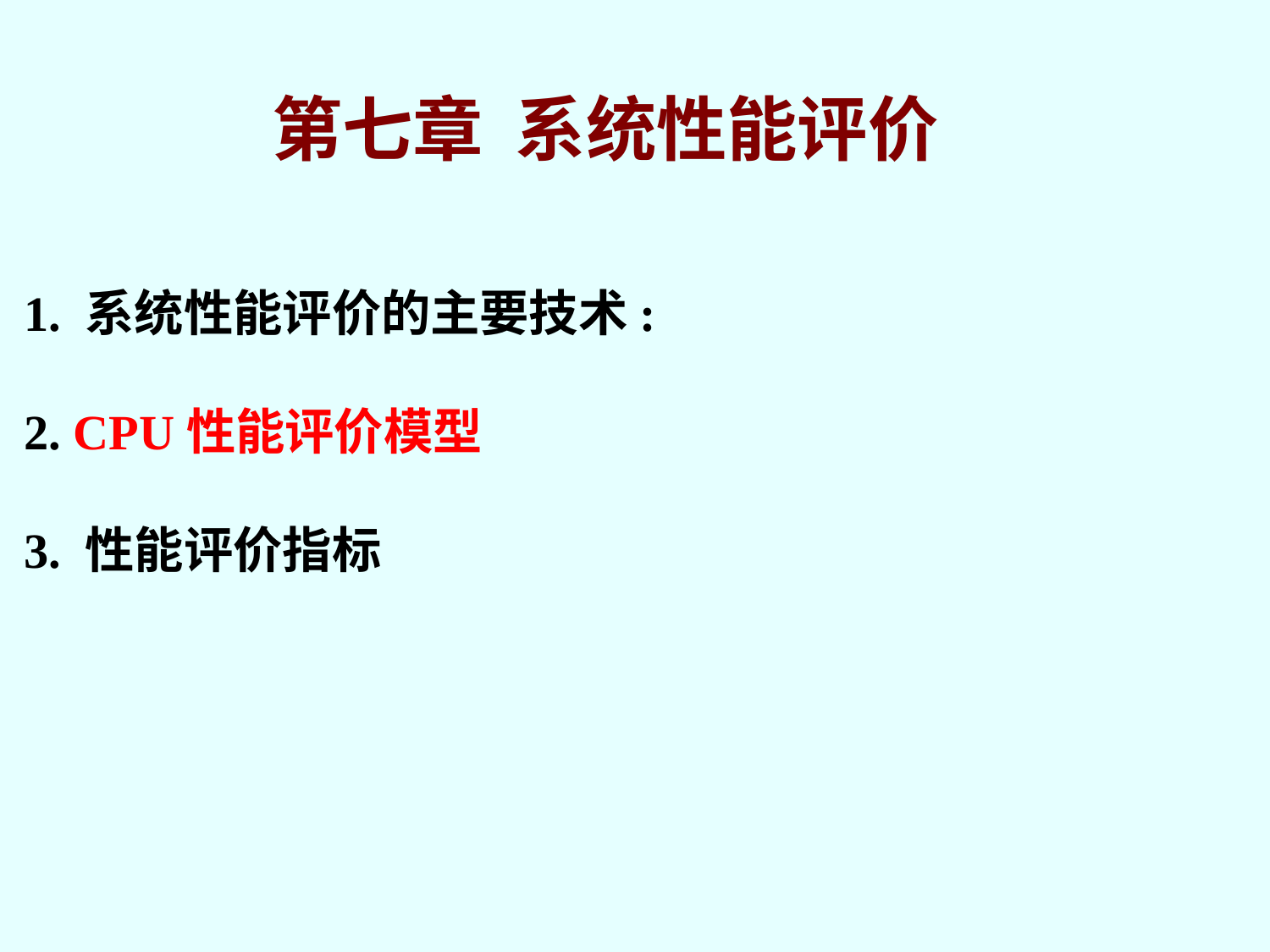

第七章  系统性能评价
1. 系统性能评价的主要技术:
2. CPU性能评价模型  3. 性能评价指标